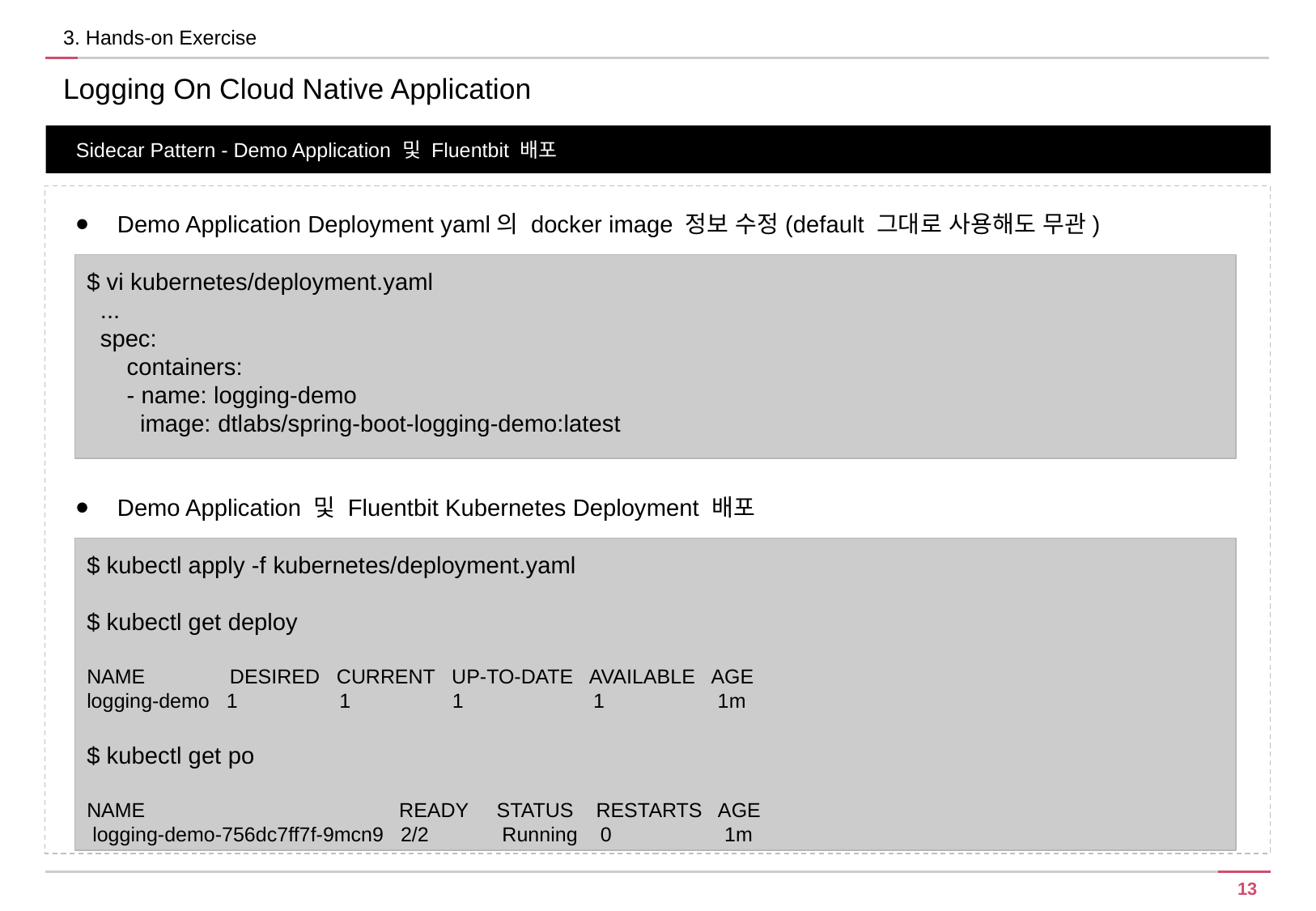

3. Hands-on Exercise
Logging On Cloud Native Application
Sidecar Pattern - Demo Application 및 Fluentbit 배포
Demo Application Deployment yaml의 docker image 정보 수정(default 그대로 사용해도 무관)
$ vi kubernetes/deployment.yaml
  ...
  spec:
      containers:
      - name: logging-demo
        image: dtlabs/spring-boot-logging-demo:latest
Demo Application 및 Fluentbit Kubernetes Deployment 배포
$ kubectl apply -f kubernetes/deployment.yaml

$ kubectl get deploy
NAME               DESIRED   CURRENT   UP-TO-DATE   AVAILABLE   AGE
logging-demo   1                  1                  1                       1                    1m
$ kubectl get po
NAME                                             READY     STATUS    RESTARTS   AGE
 logging-demo-756dc7ff7f-9mcn9   2/2             Running    0                    1m